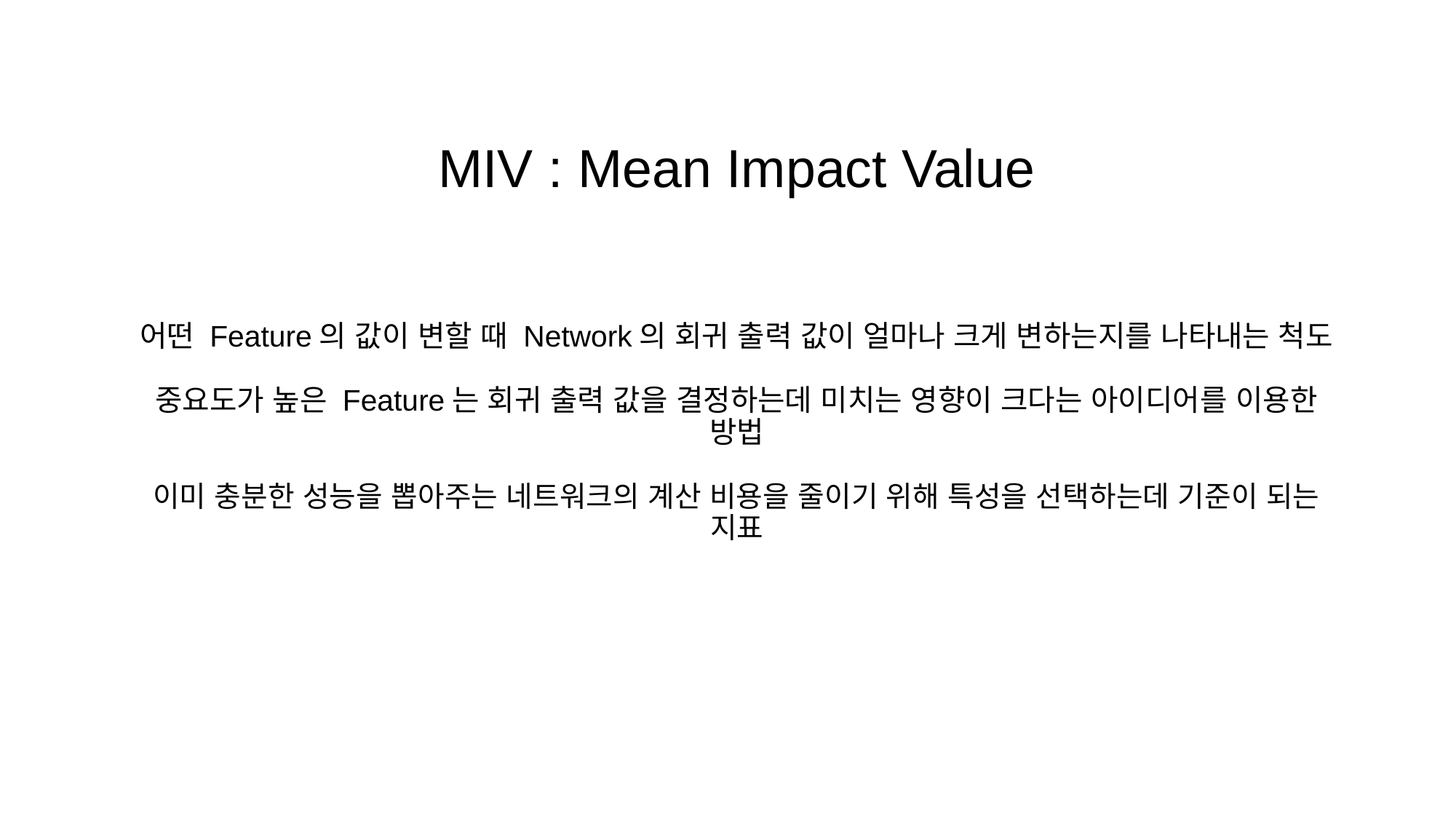

# MIV : Mean Impact Value 어떤 Feature의 값이 변할 때 Network의 회귀 출력 값이 얼마나 크게 변하는지를 나타내는 척도 중요도가 높은 Feature는 회귀 출력 값을 결정하는데 미치는 영향이 크다는 아이디어를 이용한 방법 이미 충분한 성능을 뽑아주는 네트워크의 계산 비용을 줄이기 위해 특성을 선택하는데 기준이 되는 지표